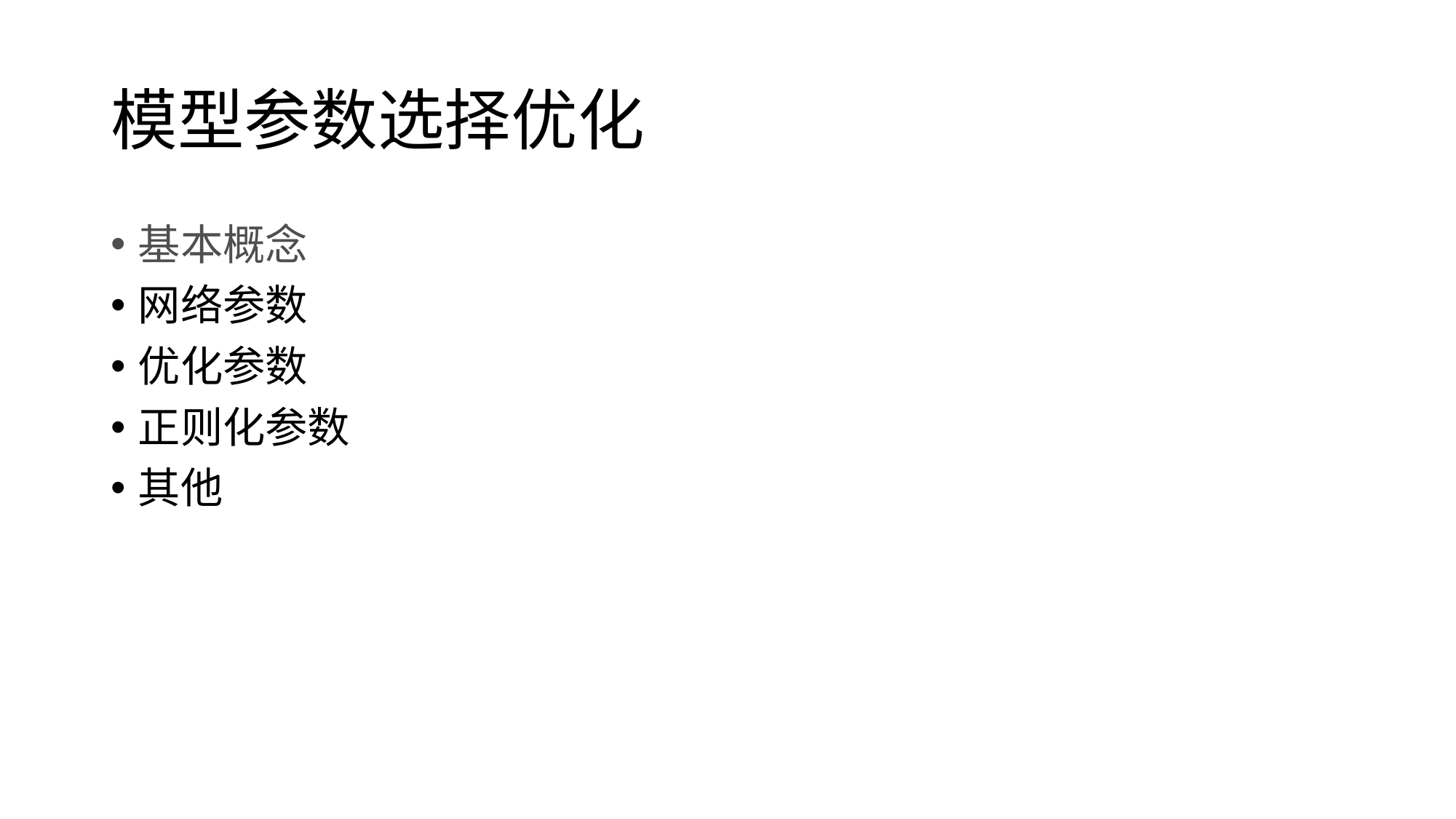

# 模型参数选择优化
基本概念
网络参数
优化参数
正则化参数
其他